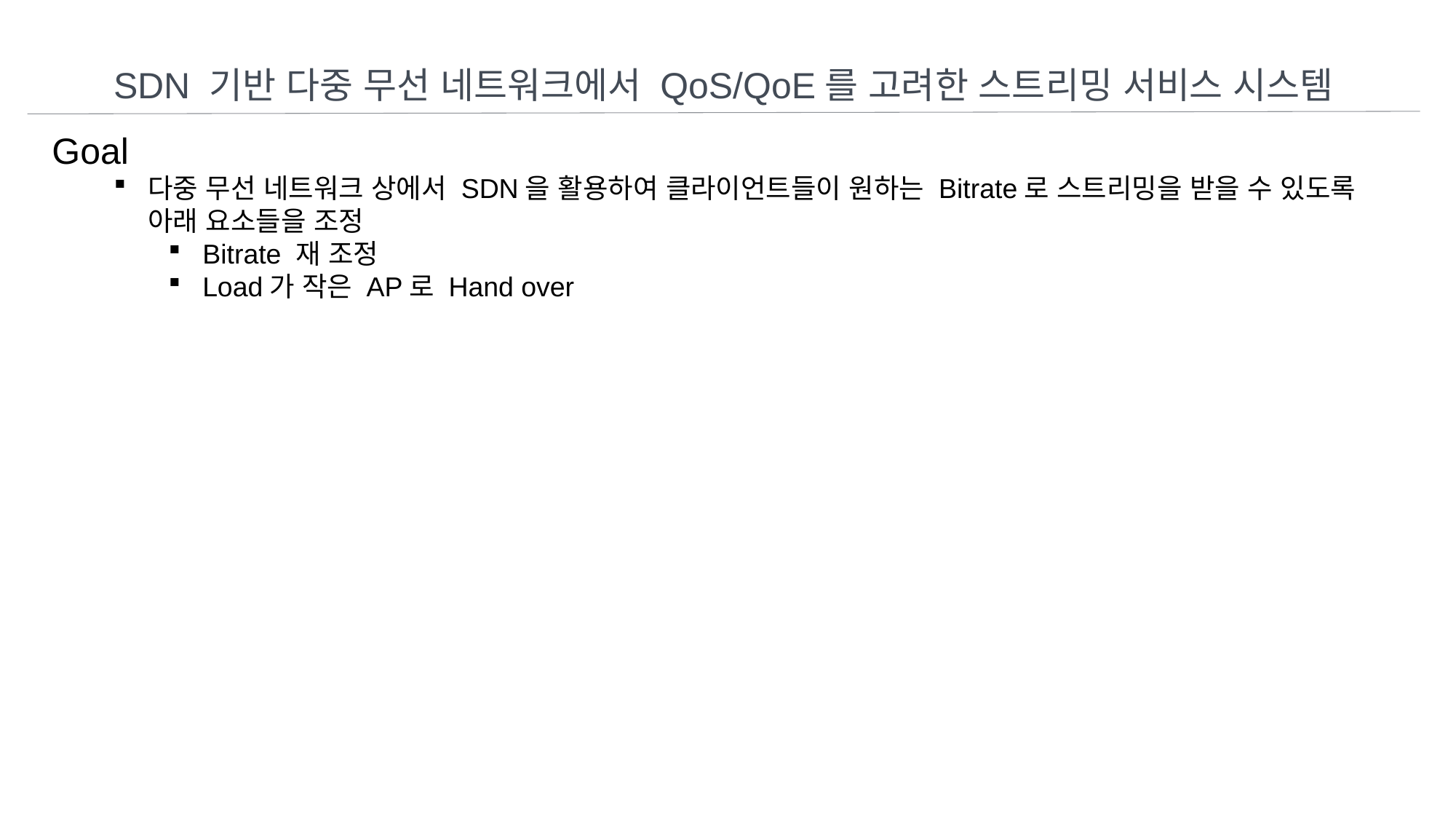

SDN 기반 다중 무선 네트워크에서 QoS/QoE를 고려한 스트리밍 서비스 시스템
Goal
다중 무선 네트워크 상에서 SDN을 활용하여 클라이언트들이 원하는 Bitrate로 스트리밍을 받을 수 있도록 아래 요소들을 조정
Bitrate 재 조정
Load가 작은 AP로 Hand over